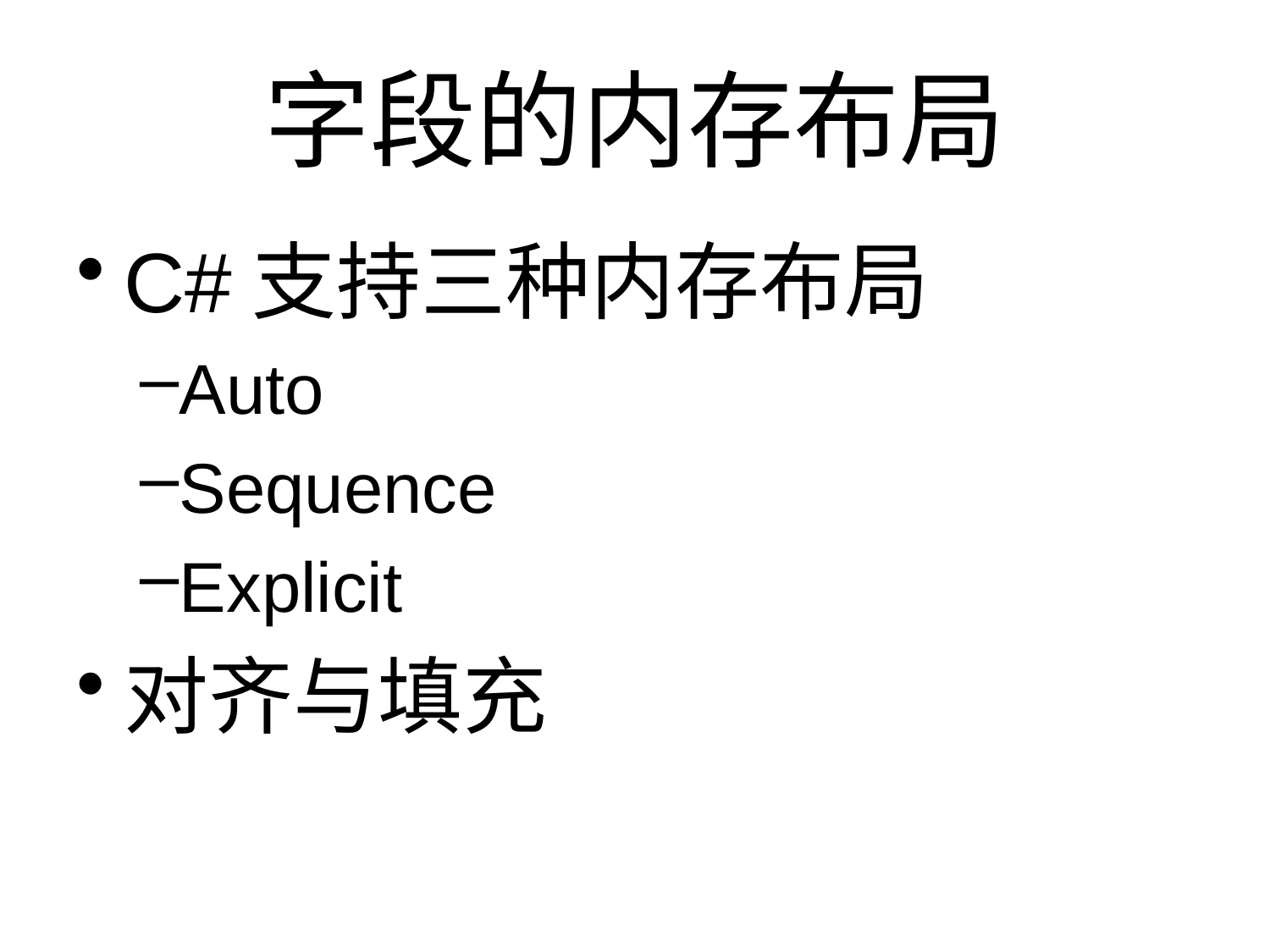

# 字段的内存布局
C#支持三种内存布局
Auto
Sequence
Explicit
对齐与填充